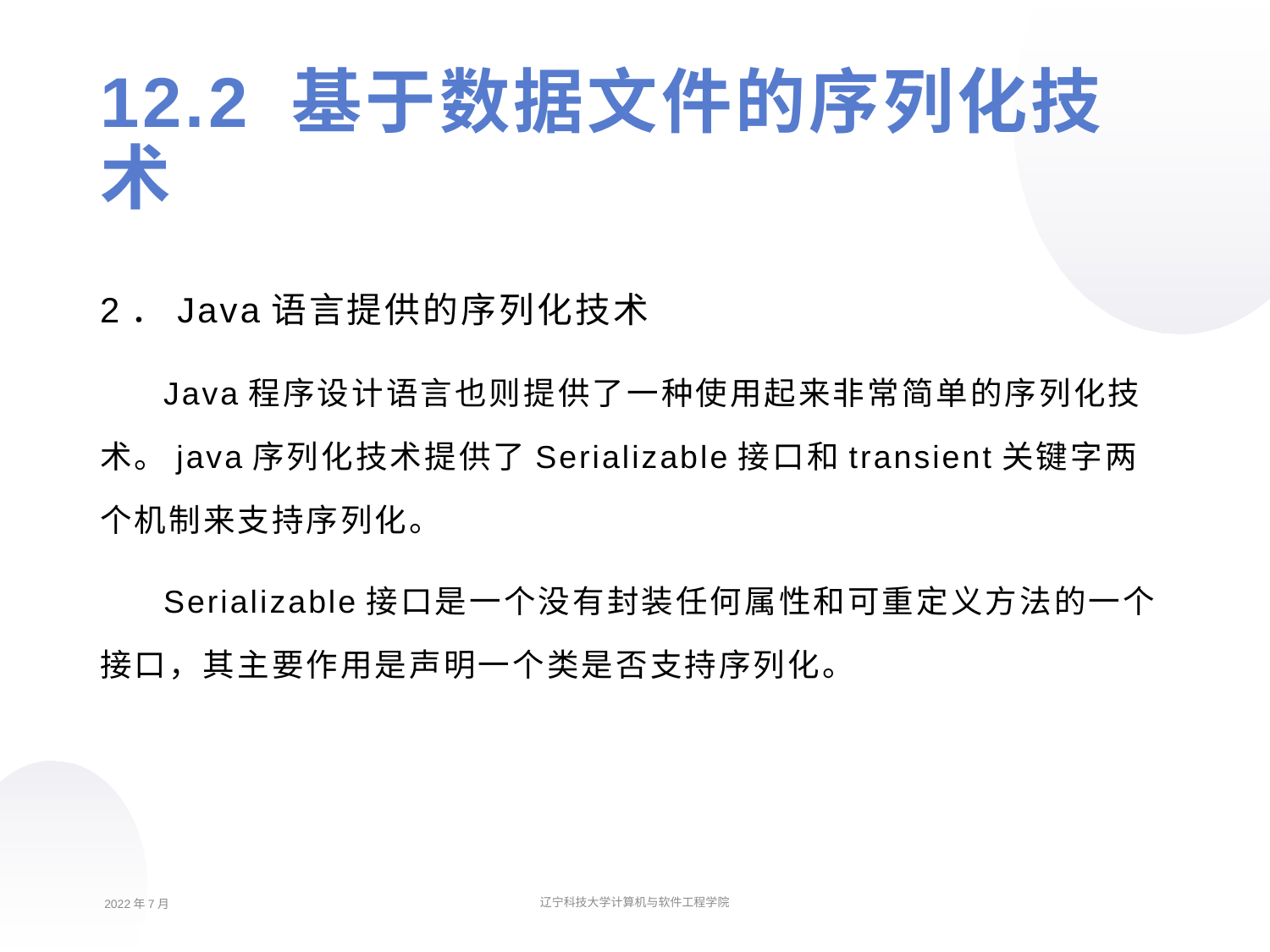

12.2 基于数据文件的序列化技术
2．Java语言提供的序列化技术
Java程序设计语言也则提供了一种使用起来非常简单的序列化技术。java序列化技术提供了Serializable接口和transient关键字两个机制来支持序列化。
Serializable接口是一个没有封装任何属性和可重定义方法的一个接口，其主要作用是声明一个类是否支持序列化。

2022年7月
辽宁科技大学计算机与软件工程学院
15